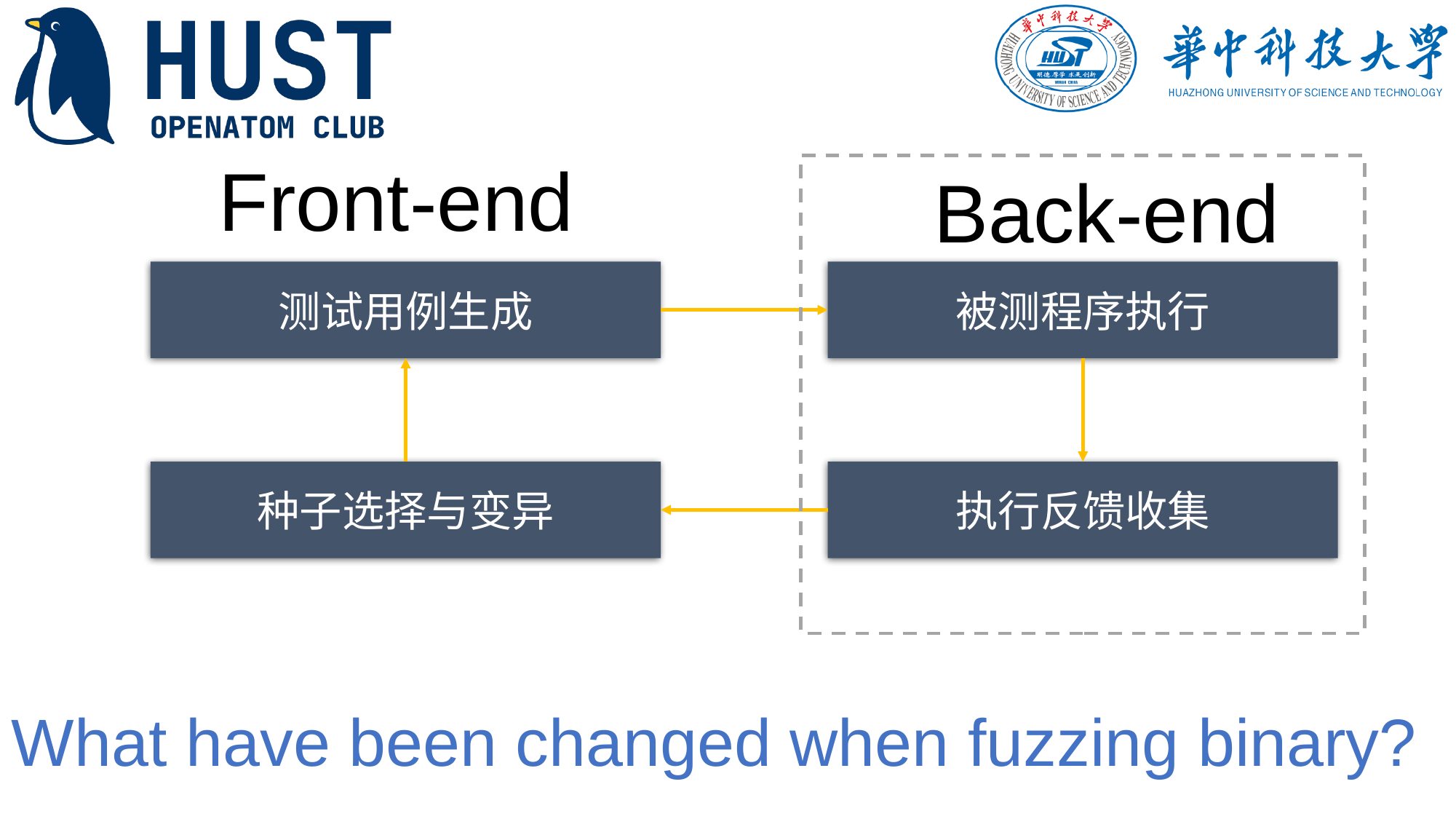

Front-end
Back-end

测试用例生成
被测程序执行
执行反馈收集
种子选择与变异
What have been changed when fuzzing binary?